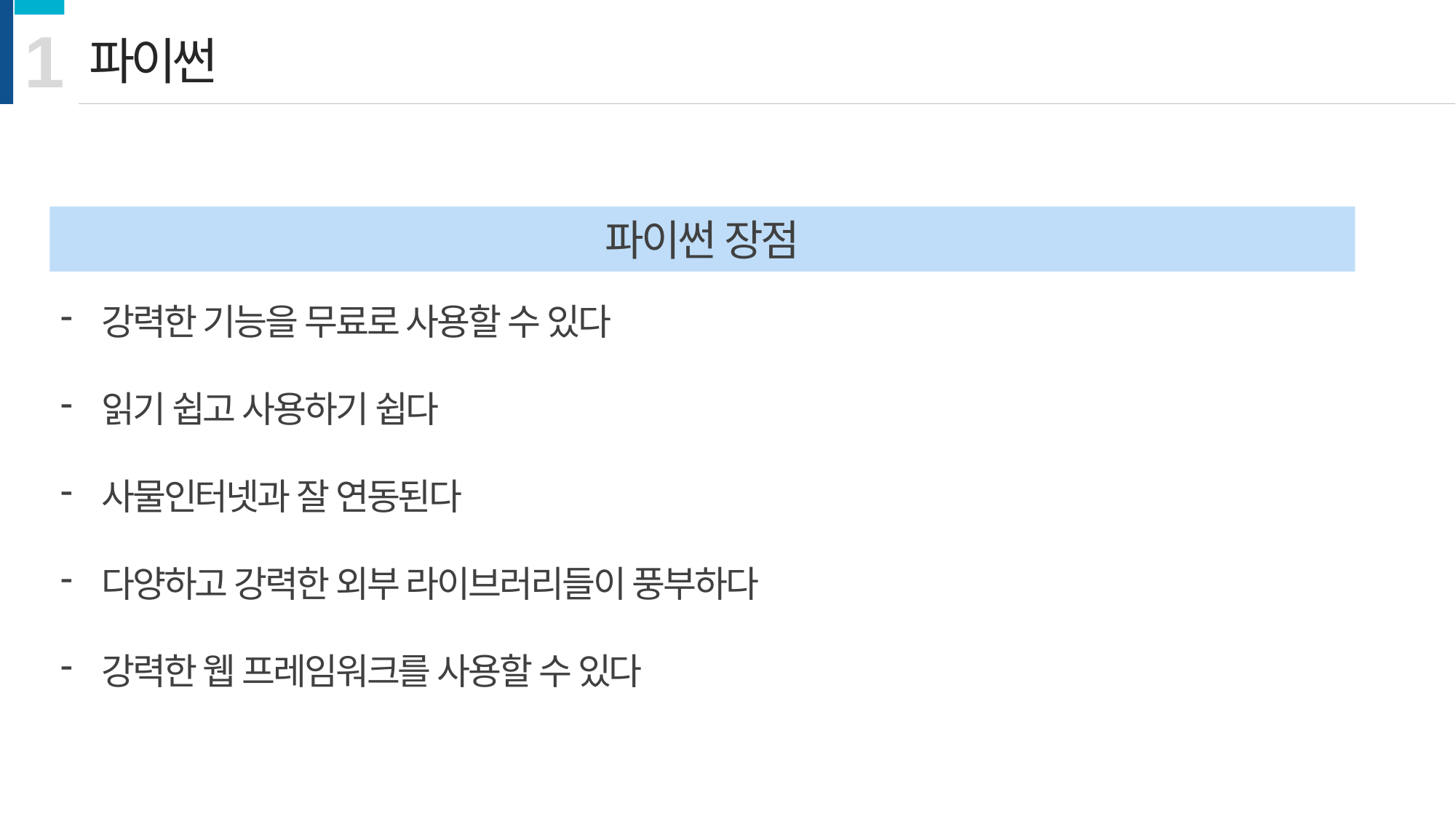

1
파이썬
파이썬 장점
강력한 기능을 무료로 사용할 수 있다

읽기 쉽고 사용하기 쉽다

사물인터넷과 잘 연동된다

다양하고 강력한 외부 라이브러리들이 풍부하다

강력한 웹 프레임워크를 사용할 수 있다